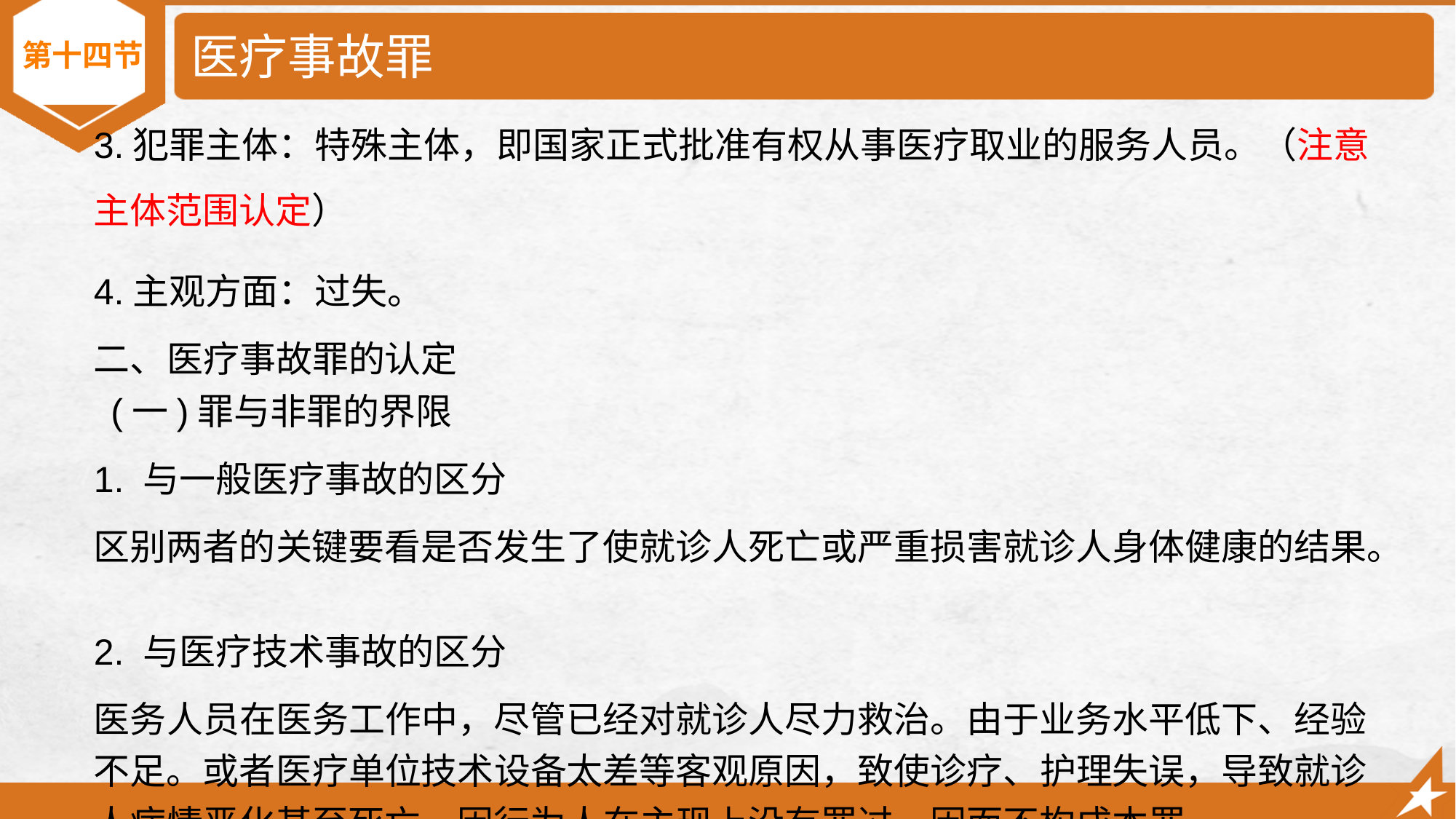

# 医疗事故罪
第十四节
3.犯罪主体：特殊主体，即国家正式批准有权从事医疗取业的服务人员。（注意主体范围认定）
4.主观方面：过失。
二、医疗事故罪的认定
 (一)罪与非罪的界限
1. 与一般医疗事故的区分
区别两者的关键要看是否发生了使就诊人死亡或严重损害就诊人身体健康的结果。
2. 与医疗技术事故的区分
医务人员在医务工作中，尽管已经对就诊人尽力救治。由于业务水平低下、经验不足。或者医疗单位技术设备太差等客观原因，致使诊疗、护理失误，导致就诊人病情恶化甚至死亡，因行为人在主现上没有罪过，因而不构成本罪。